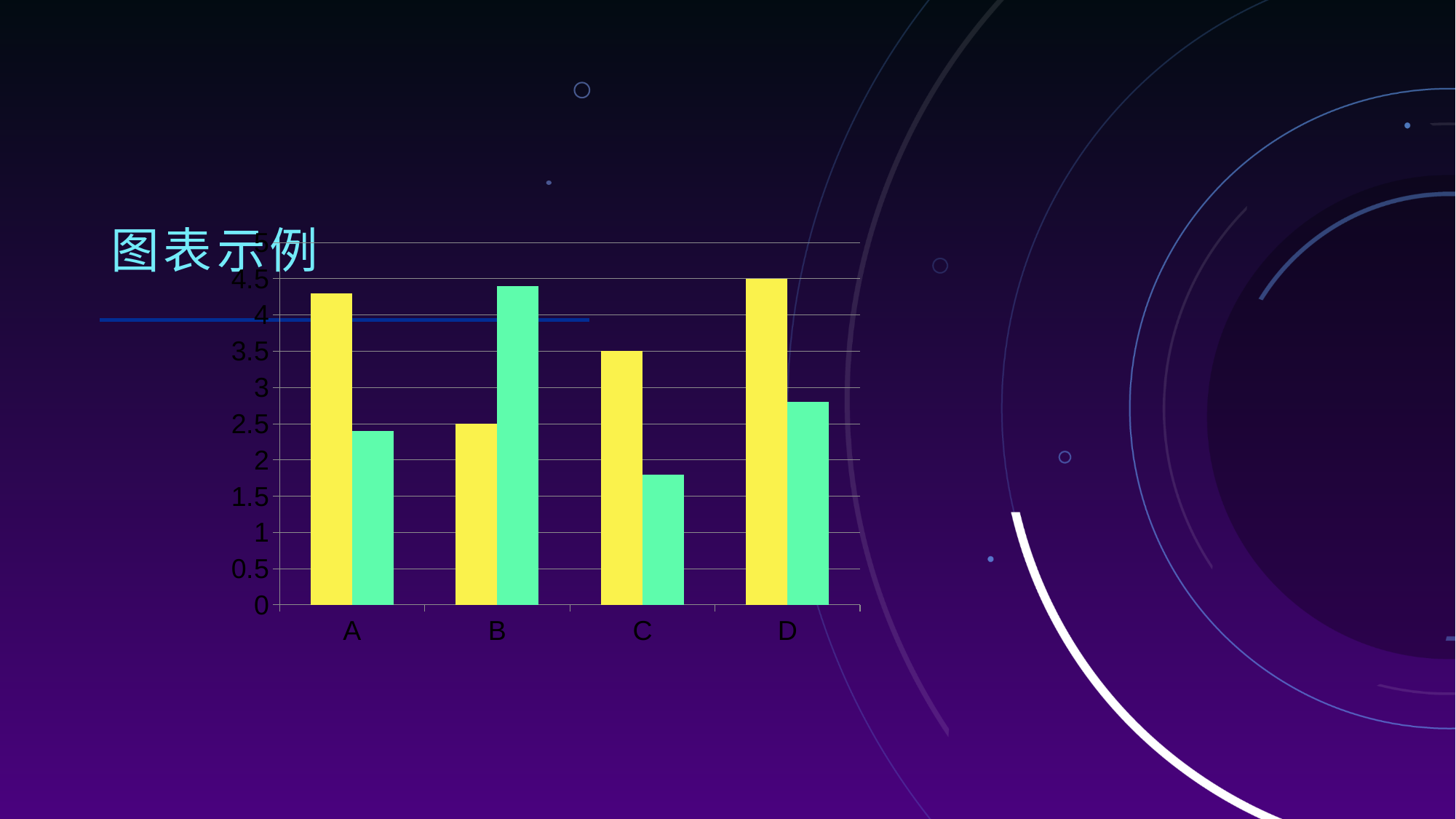

# 图表示例

### Chart

| Category | 系列1 | 系列2 |
|---|---|---|
| A | 4.3 | 2.4 |
| B | 2.5 | 4.4 |
| C | 3.5 | 1.8 |
| D | 4.5 | 2.8 |